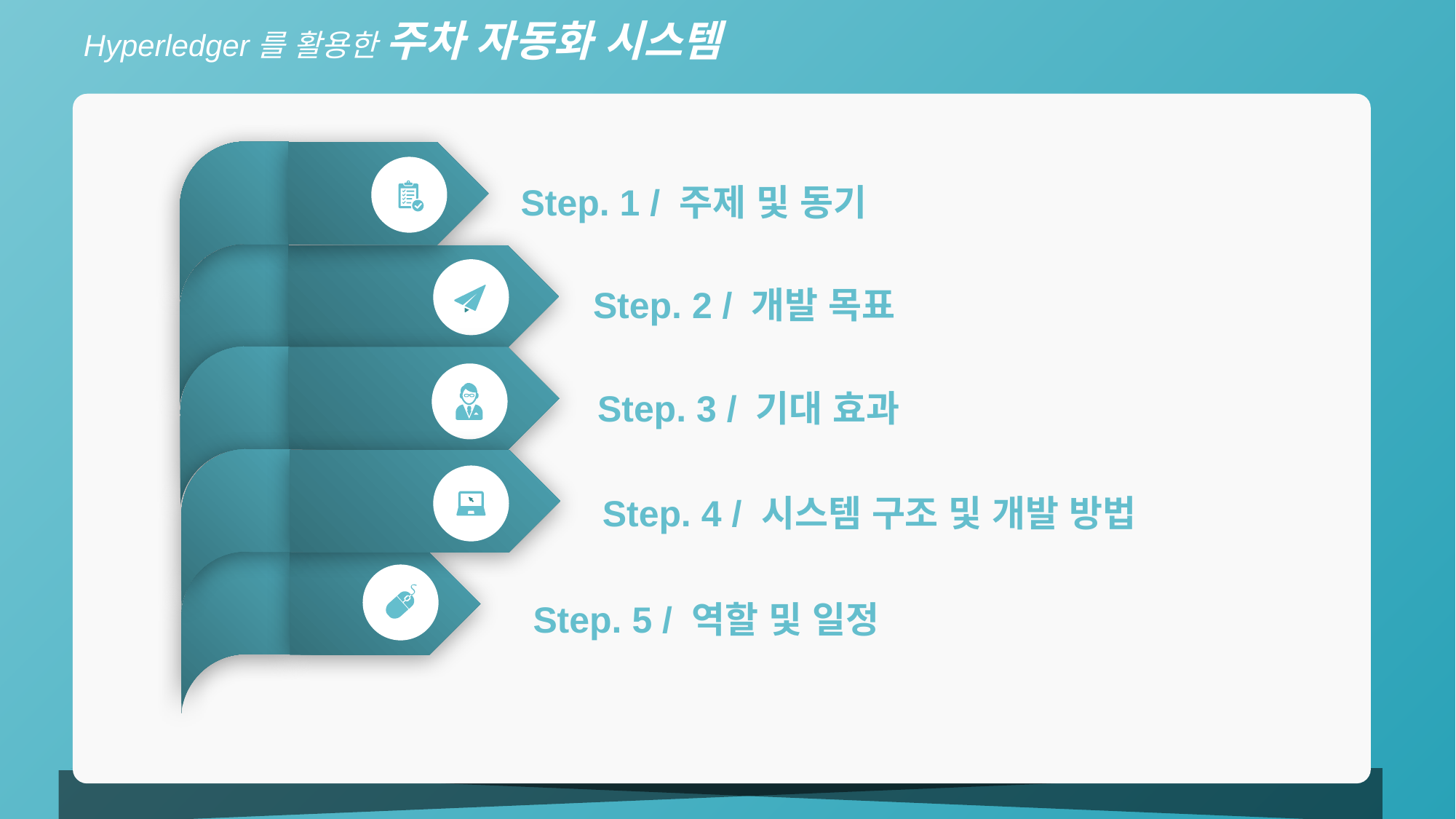

Hyperledger를 활용한 주차 자동화 시스템

Step. 1 / 주제 및 동기

Step. 2 / 개발 목표

Step. 3 / 기대 효과

Step. 4 / 시스템 구조 및 개발 방법

Step. 5 / 역할 및 일정